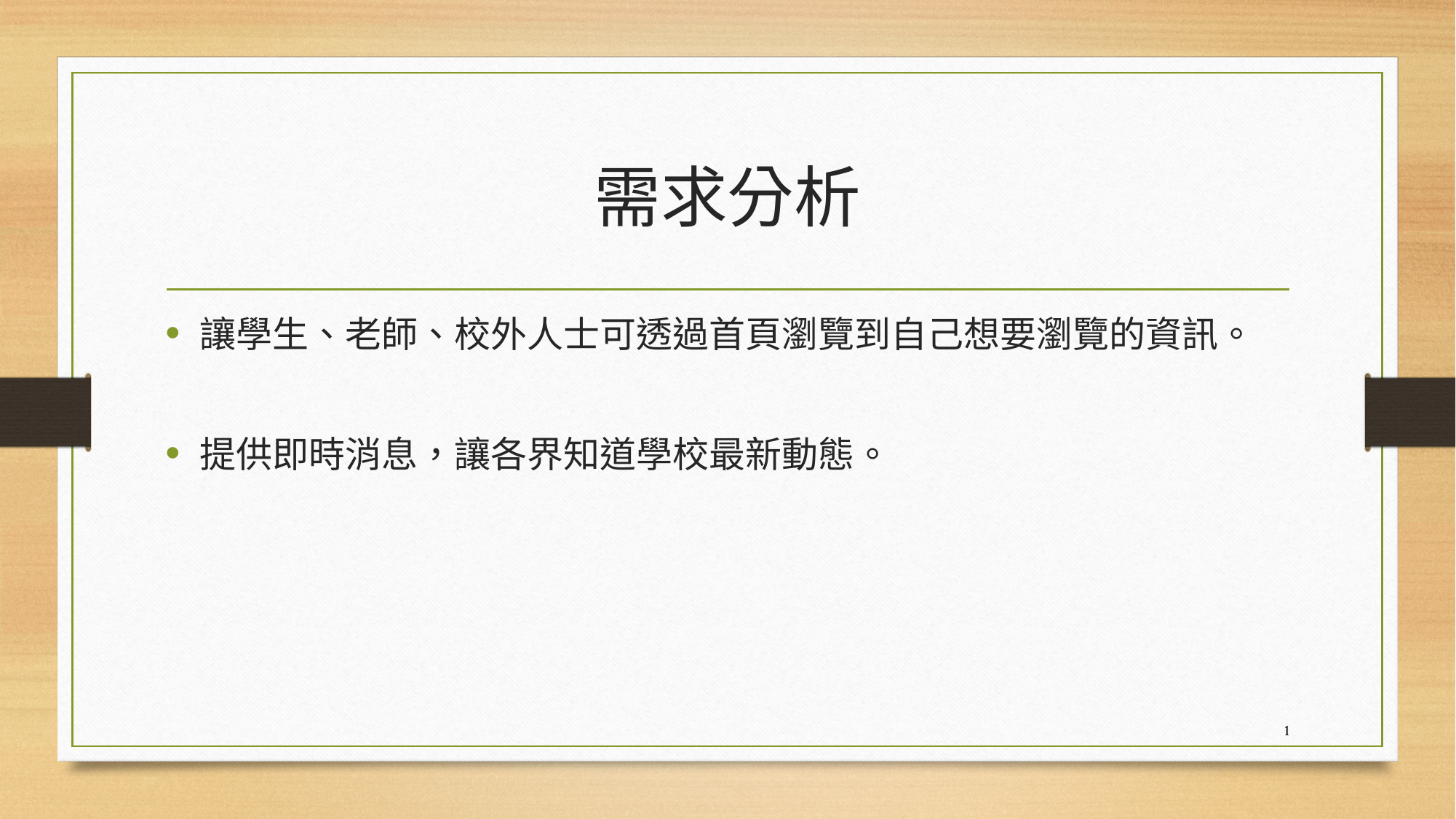

# 需求分析
讓學生、老師、校外人士可透過首頁瀏覽到自己想要瀏覽的資訊。

提供即時消息，讓各界知道學校最新動態。

1